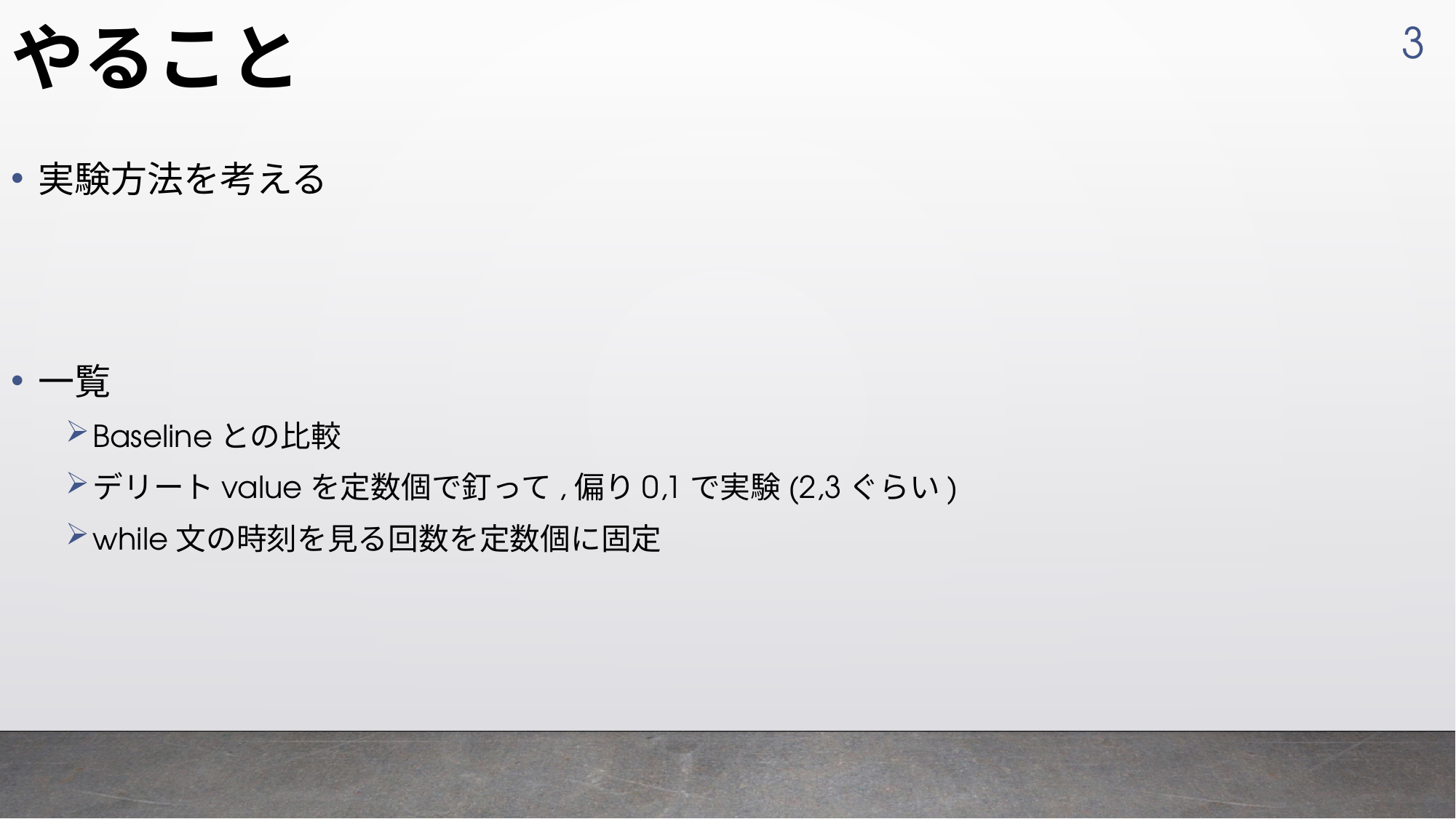

3
# やること
実験方法を考える

一覧
Baselineとの比較
デリートvalueを定数個で釘って,偏り0,1で実験(2,3ぐらい)
while文の時刻を見る回数を定数個に固定